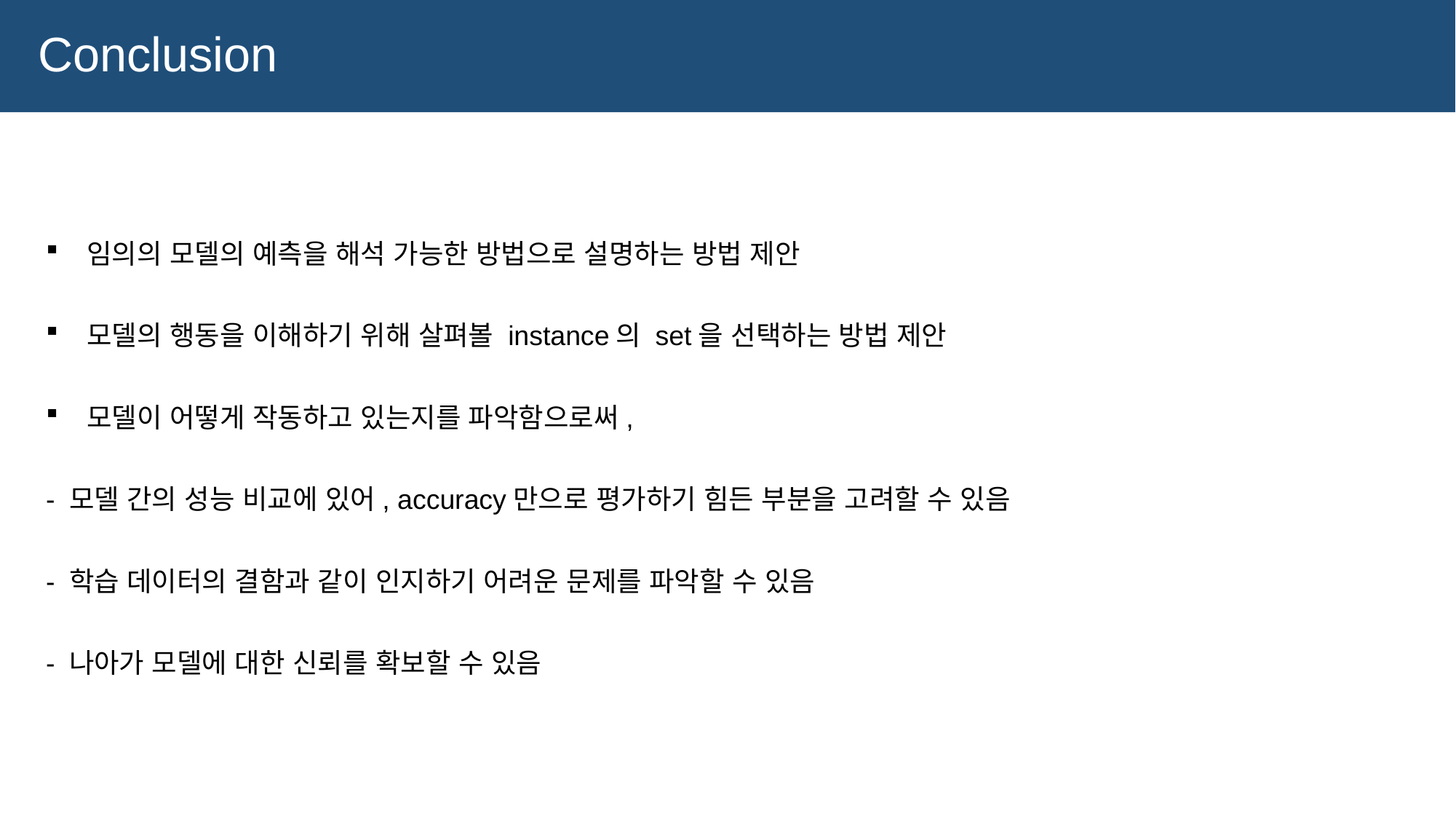

# Conclusion
임의의 모델의 예측을 해석 가능한 방법으로 설명하는 방법 제안
모델의 행동을 이해하기 위해 살펴볼 instance의 set을 선택하는 방법 제안
모델이 어떻게 작동하고 있는지를 파악함으로써,
- 모델 간의 성능 비교에 있어, accuracy만으로 평가하기 힘든 부분을 고려할 수 있음
- 학습 데이터의 결함과 같이 인지하기 어려운 문제를 파악할 수 있음
- 나아가 모델에 대한 신뢰를 확보할 수 있음